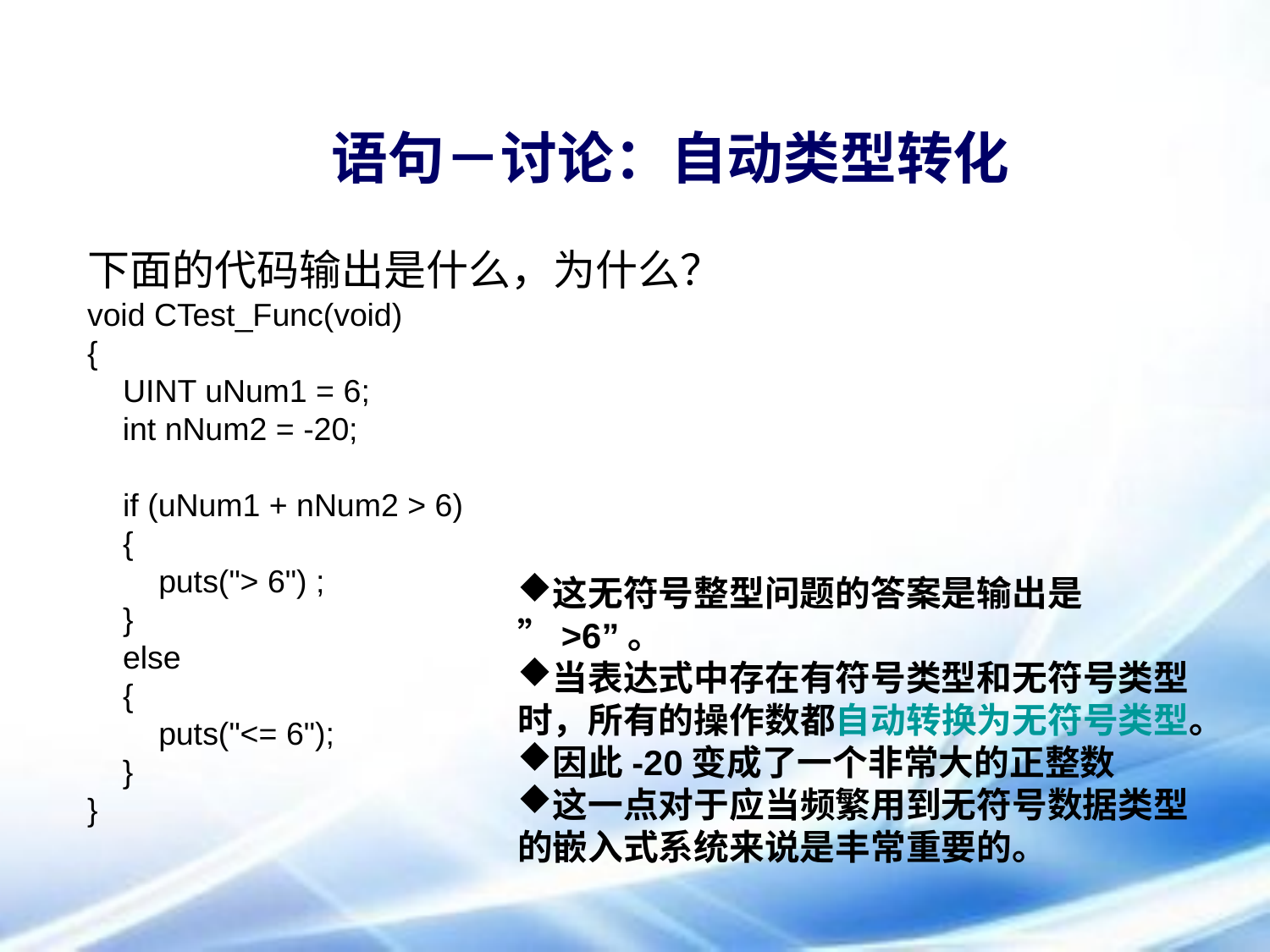

# 语句－讨论：自动类型转化
下面的代码输出是什么，为什么？
void CTest_Func(void)
{
    UINT uNum1 = 6;
    int nNum2 = -20;
    if (uNum1 + nNum2 > 6)
    {
        puts("> 6") ;
    }
    else
    {
        puts("<= 6");
    }
}
这无符号整型问题的答案是输出是 ”>6”。
当表达式中存在有符号类型和无符号类型时，所有的操作数都自动转换为无符号类型。
因此-20变成了一个非常大的正整数
这一点对于应当频繁用到无符号数据类型的嵌入式系统来说是丰常重要的。